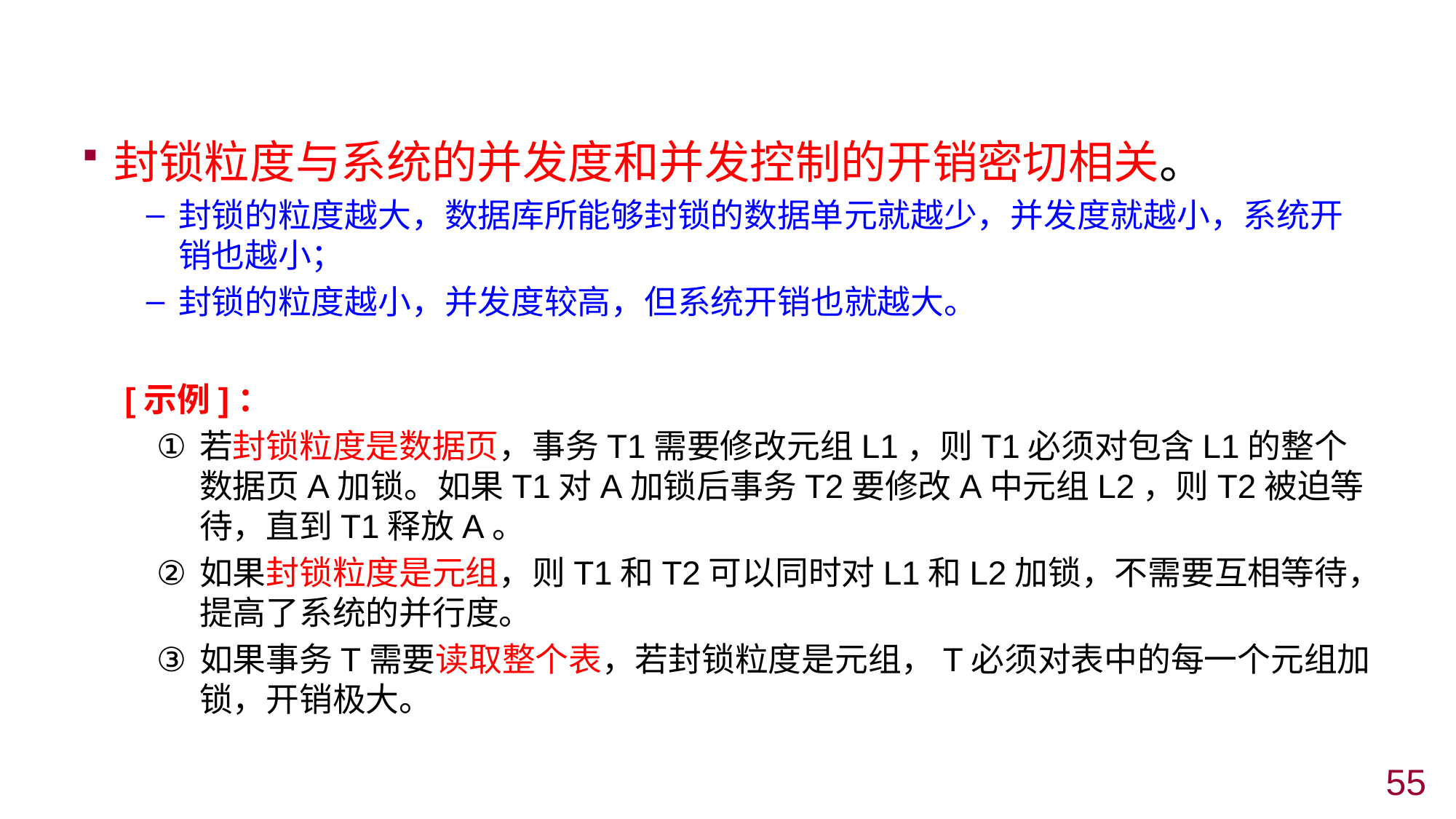

#
封锁粒度与系统的并发度和并发控制的开销密切相关。
封锁的粒度越大，数据库所能够封锁的数据单元就越少，并发度就越小，系统开销也越小；
封锁的粒度越小，并发度较高，但系统开销也就越大。

[示例]：
若封锁粒度是数据页，事务T1需要修改元组L1，则T1必须对包含L1的整个数据页A加锁。如果T1对A加锁后事务T2要修改A中元组L2，则T2被迫等待，直到T1释放A。
如果封锁粒度是元组，则T1和T2可以同时对L1和L2加锁，不需要互相等待，提高了系统的并行度。
如果事务T需要读取整个表，若封锁粒度是元组，T必须对表中的每一个元组加锁，开销极大。
55